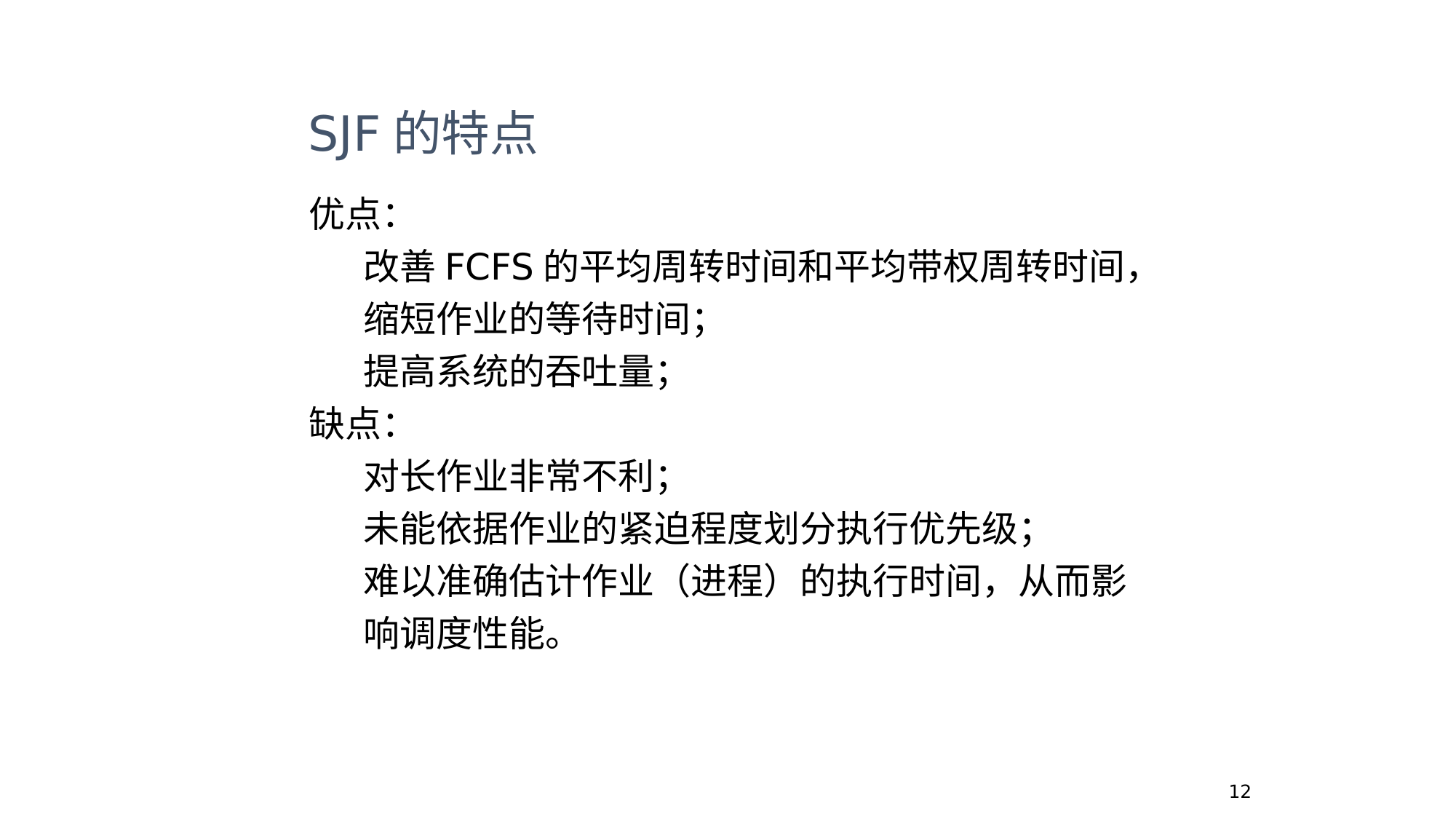

SJF的特点
优点：
改善FCFS的平均周转时间和平均带权周转时间，缩短作业的等待时间；
提高系统的吞吐量；
缺点：
对长作业非常不利；
未能依据作业的紧迫程度划分执行优先级；
难以准确估计作业（进程）的执行时间，从而影响调度性能。
12